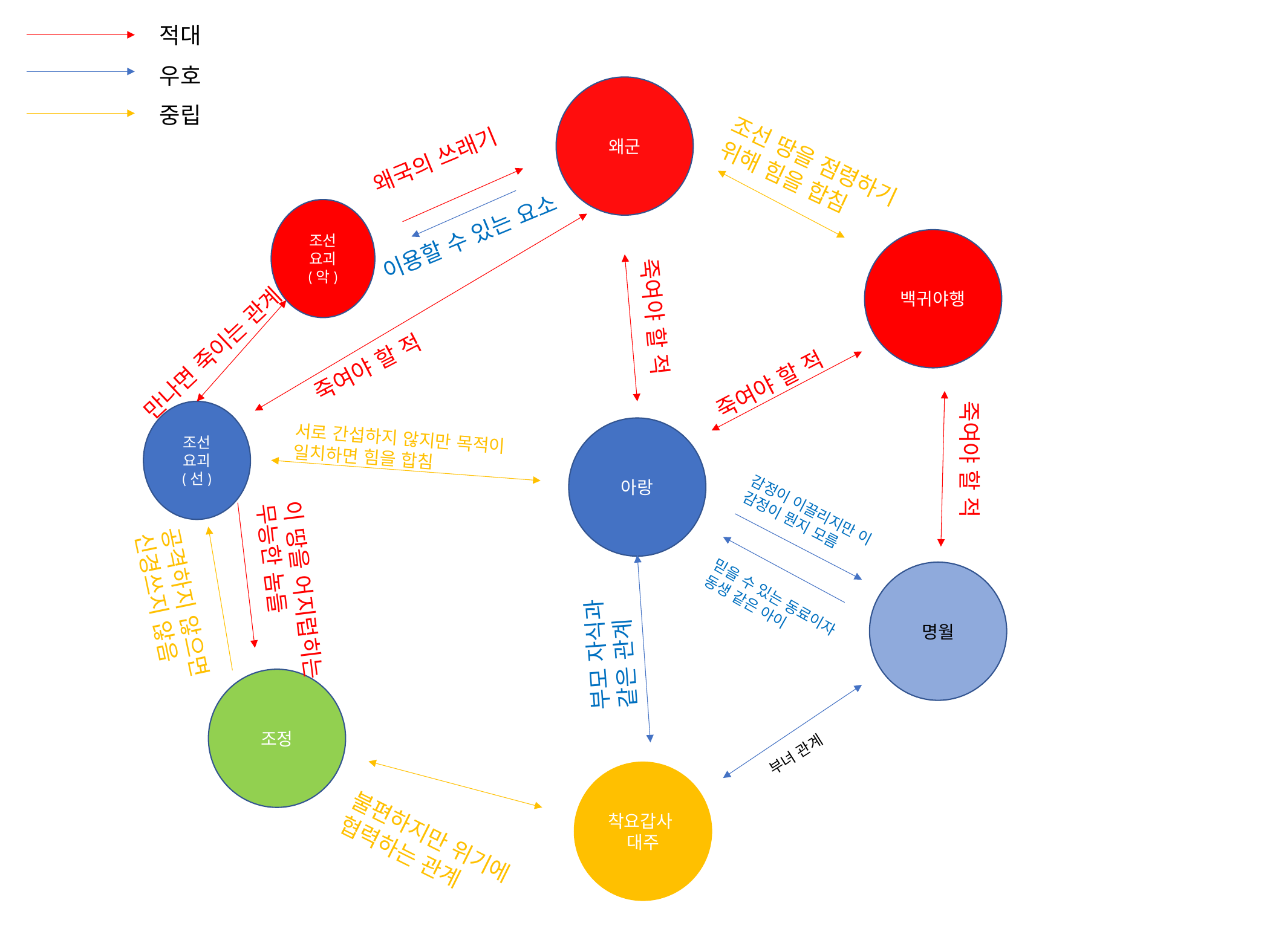

적대
우호
왜군
중립
왜국의 쓰래기
조선 땅을 점령하기 위해 힘을 합침
조선 요괴 (악)
이용할 수 있는 요소
백귀야행
만나면 죽이는 관계
죽여야 할 적
죽여야 할 적
죽여야 할 적
조선 요괴 (선)
아랑
서로 간섭하지 않지만 목적이 일치하면 힘을 합침
죽여야 할 적
감정이 이끌리지만 이 감정이 뭔지 모름
명월
이 땅을 어지럽히는 무능한 놈들
믿을 수 있는 동료이자 동생 같은 아이
공격하지 않으면 신경쓰지 않음
부모 자식과 같은 관계
조정
부녀 관계
착요갑사
대주
불편하지만 위기에 협력하는 관계